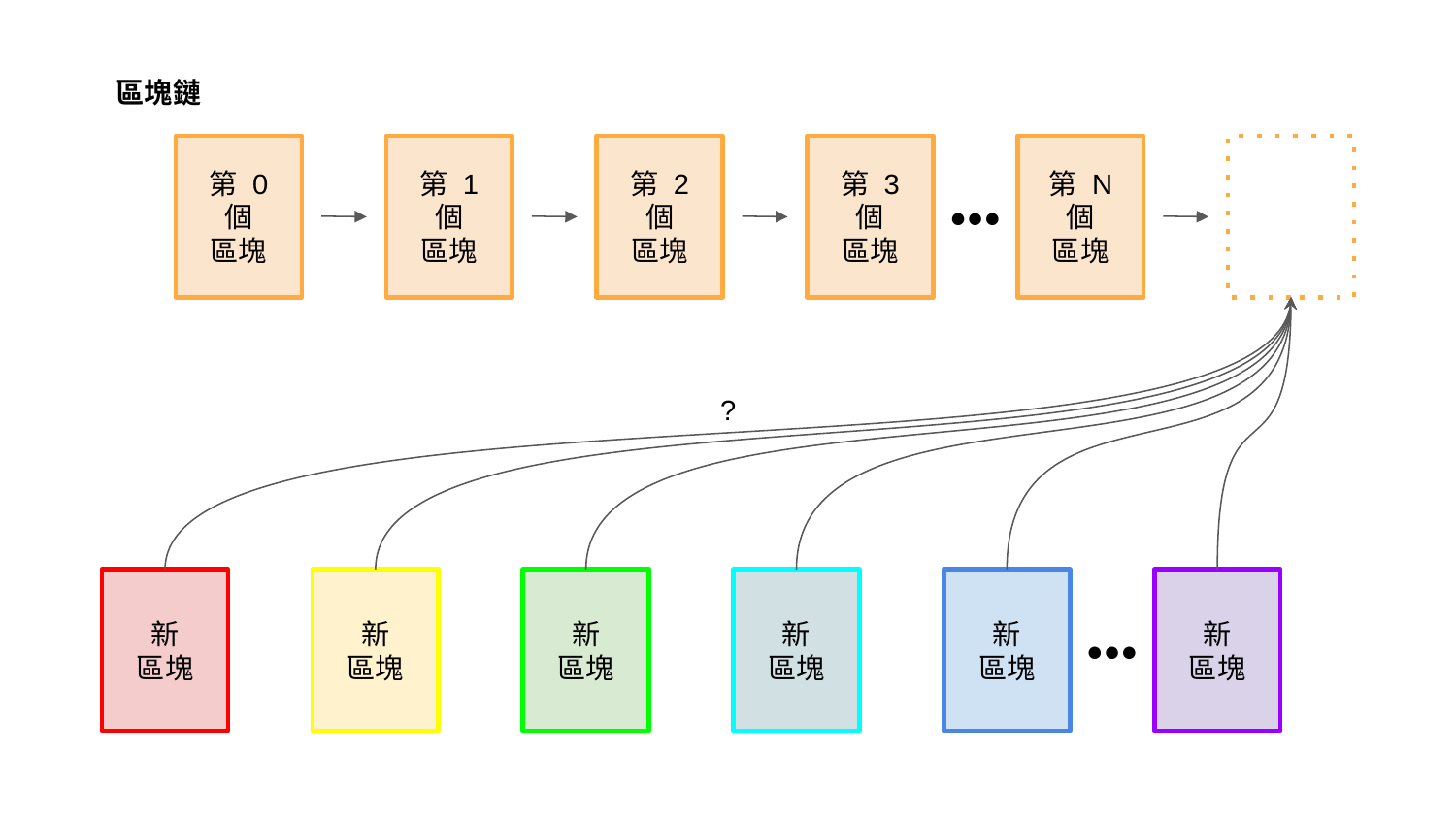

區塊鏈
第 0 個
區塊
第 1 個
區塊
第 2 個
區塊
第 3 個
區塊
●●●
第 N 個
區塊

?
●●●
新
區塊
新
區塊
新
區塊
新
區塊
新
區塊
新
區塊